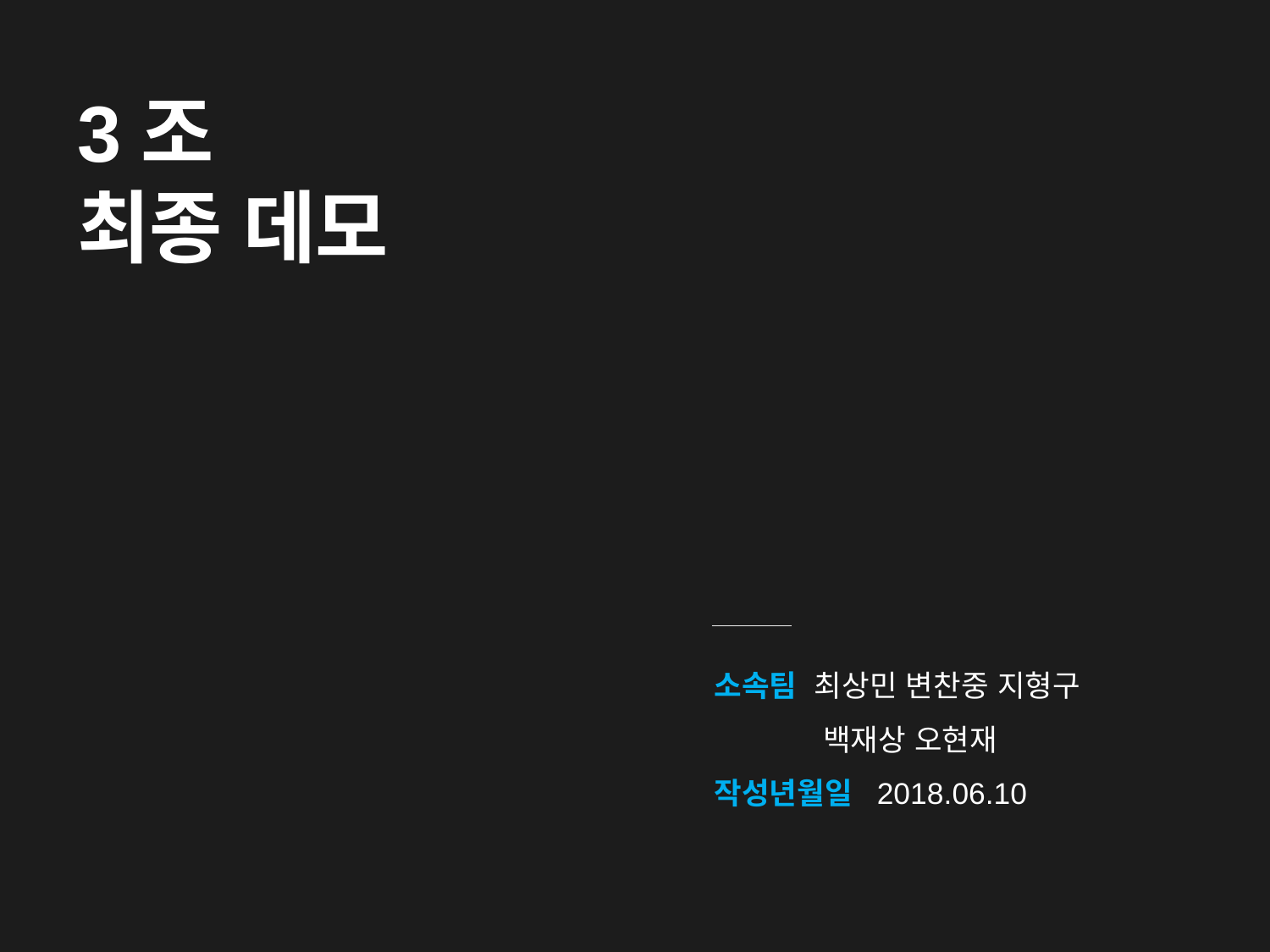

# 3조 최종 데모
소속팀  최상민 변찬중 지형구
            백재상 오현재
작성년월일  2018.06.10